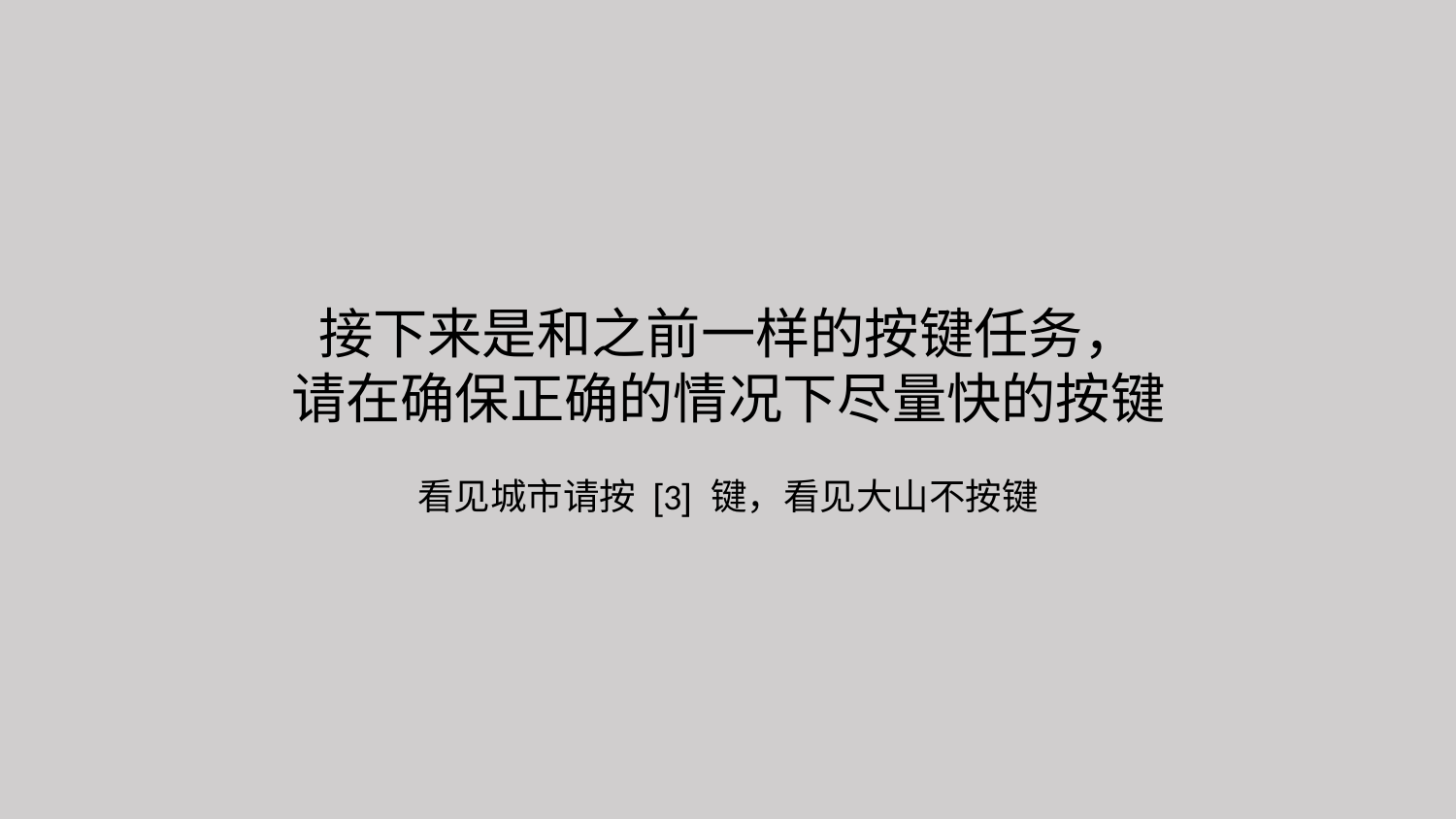

接下来是和之前一样的按键任务，
请在确保正确的情况下尽量快的按键

看见城市请按 [3] 键，看见大山不按键